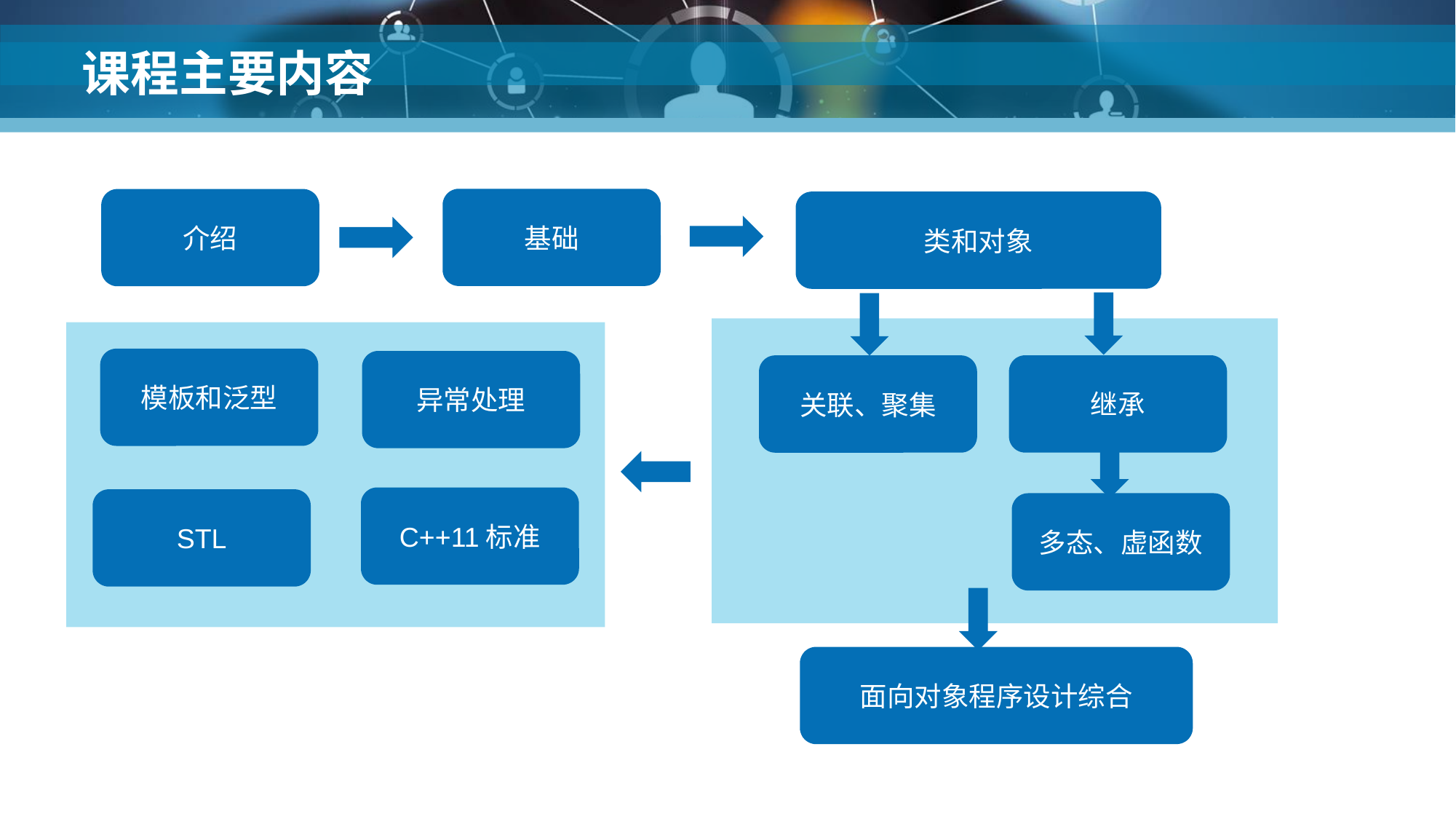

# 课程主要内容
基础
介绍
类和对象

模板和泛型
异常处理
继承
关联、聚集

C++11标准
STL
多态、虚函数

面向对象程序设计综合